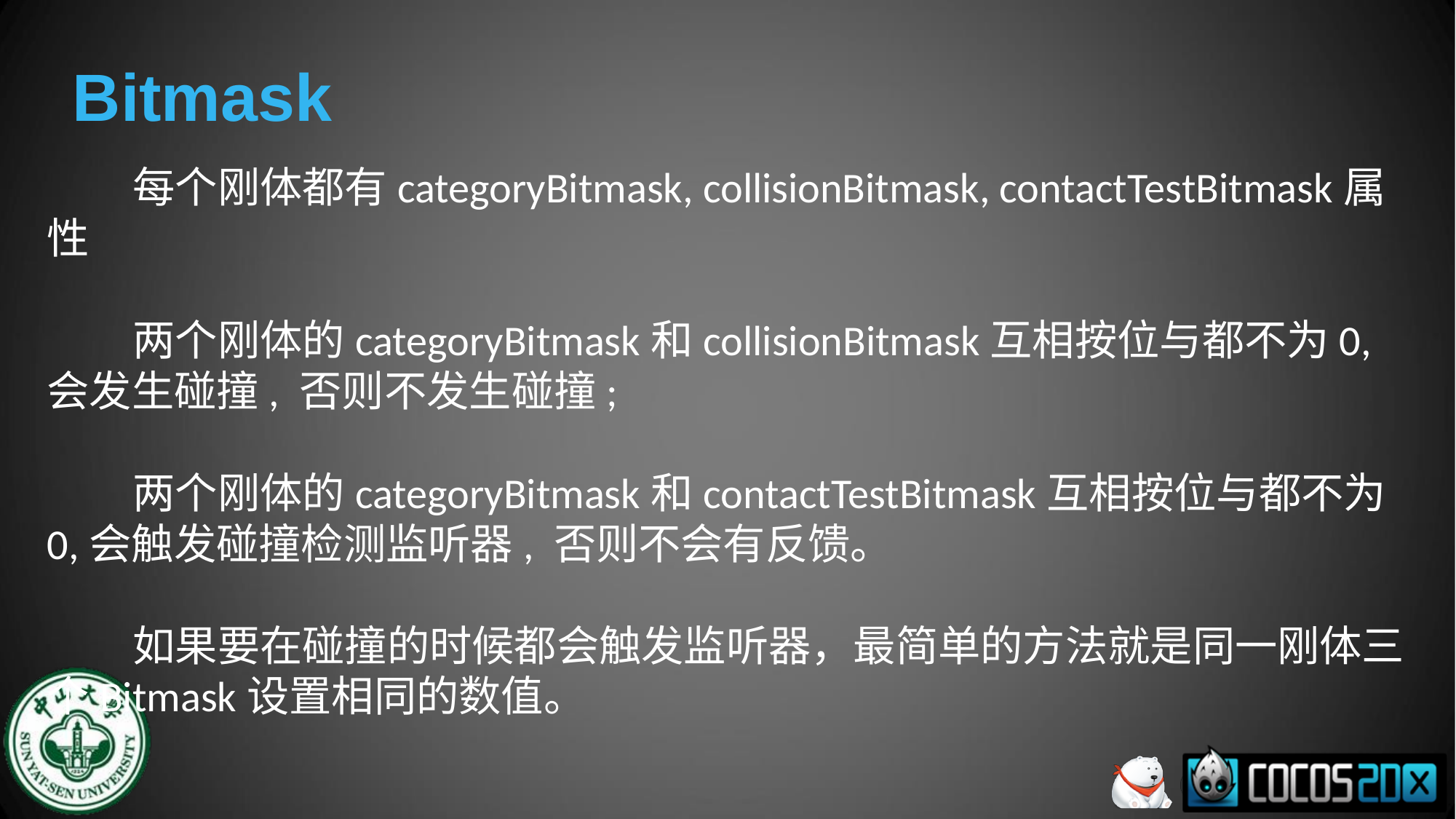

# Bitmask
        每个刚体都有categoryBitmask, collisionBitmask, contactTestBitmask属性

        两个刚体的categoryBitmask和collisionBitmask互相按位与都不为0, 会发生碰撞, 否则不发生碰撞;

        两个刚体的categoryBitmask和contactTestBitmask互相按位与都不为0,会触发碰撞检测监听器, 否则不会有反馈。

        如果要在碰撞的时候都会触发监听器，最简单的方法就是同一刚体三个Bitmask设置相同的数值。